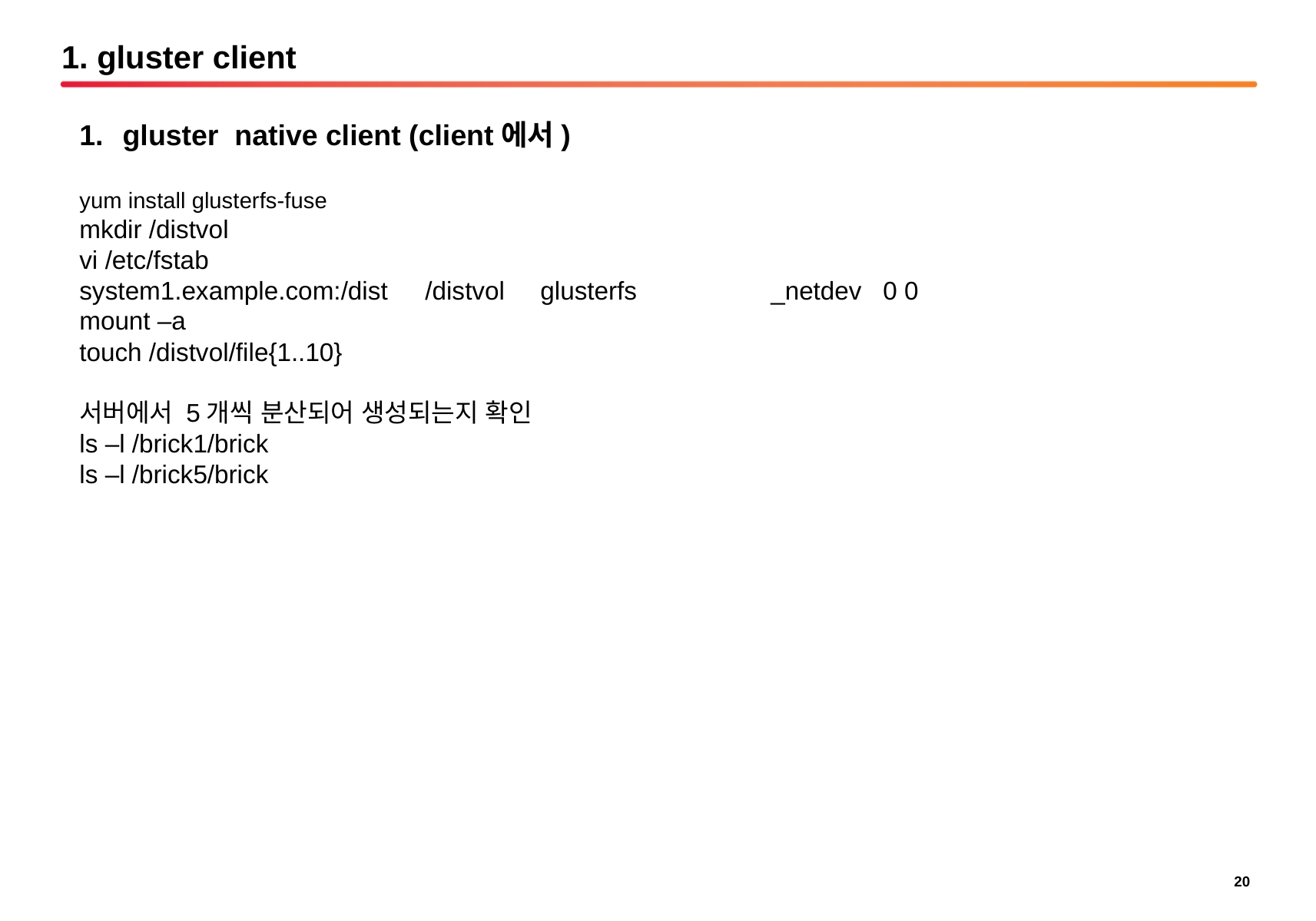

# 1. gluster client
gluster  native client (client에서)

yum install glusterfs-fuse
mkdir /distvol
vi /etc/fstab
system1.example.com:/dist	/distvol	glusterfs		_netdev   0 0
mount –a
touch /distvol/file{1..10}

서버에서 5개씩 분산되어 생성되는지 확인
ls –l /brick1/brick
ls –l /brick5/brick